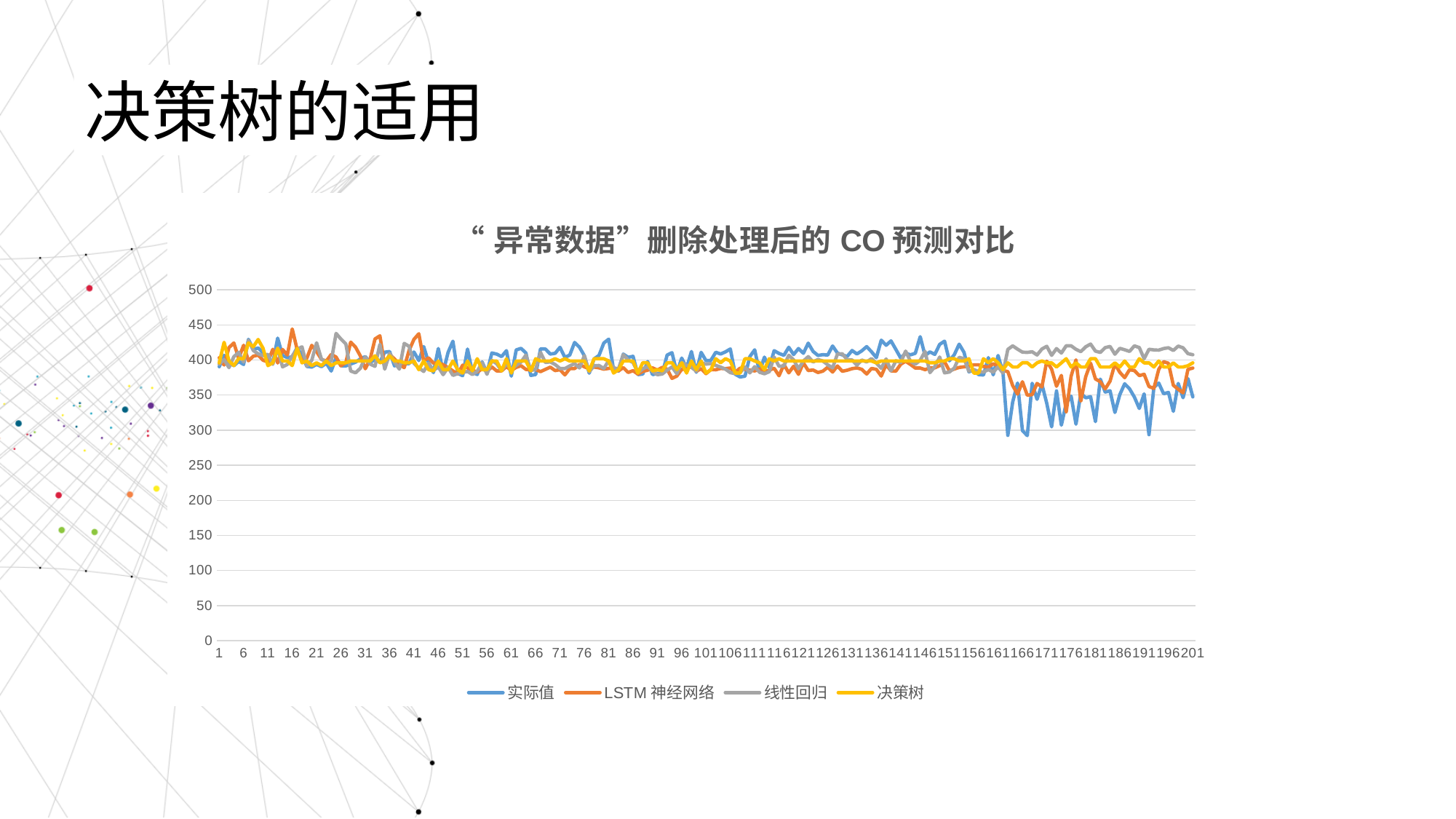

决策树的适用

### Chart: “异常数据”删除处理后的CO预测对比

| Category |  |  |  |  |
|---|---|---|---|---|